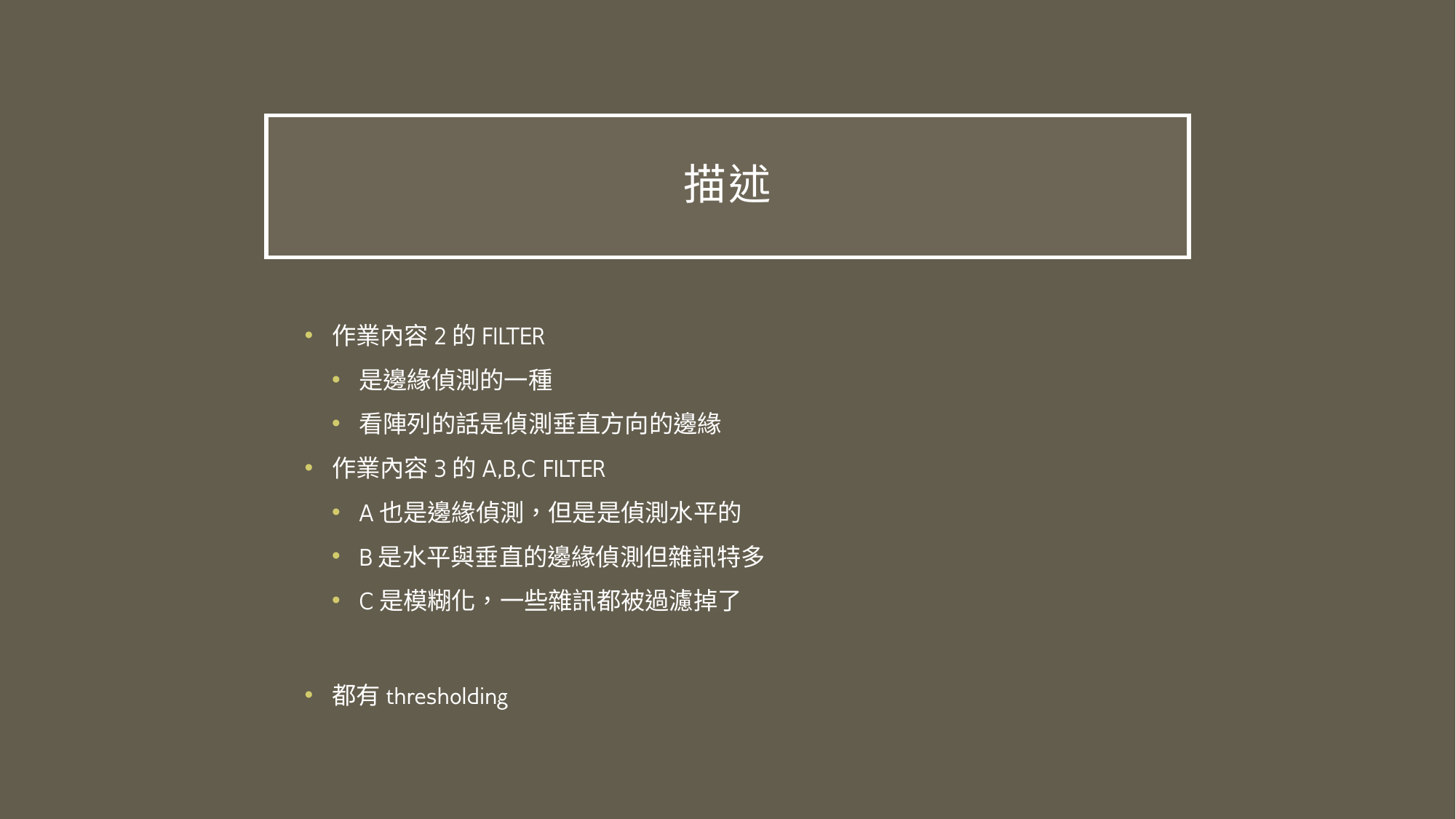

# 描述
作業內容2的FILTER
是邊緣偵測的一種
看陣列的話是偵測垂直方向的邊緣
作業內容3的A,B,C FILTER
A也是邊緣偵測，但是是偵測水平的
B是水平與垂直的邊緣偵測但雜訊特多
C是模糊化，一些雜訊都被過濾掉了

都有thresholding